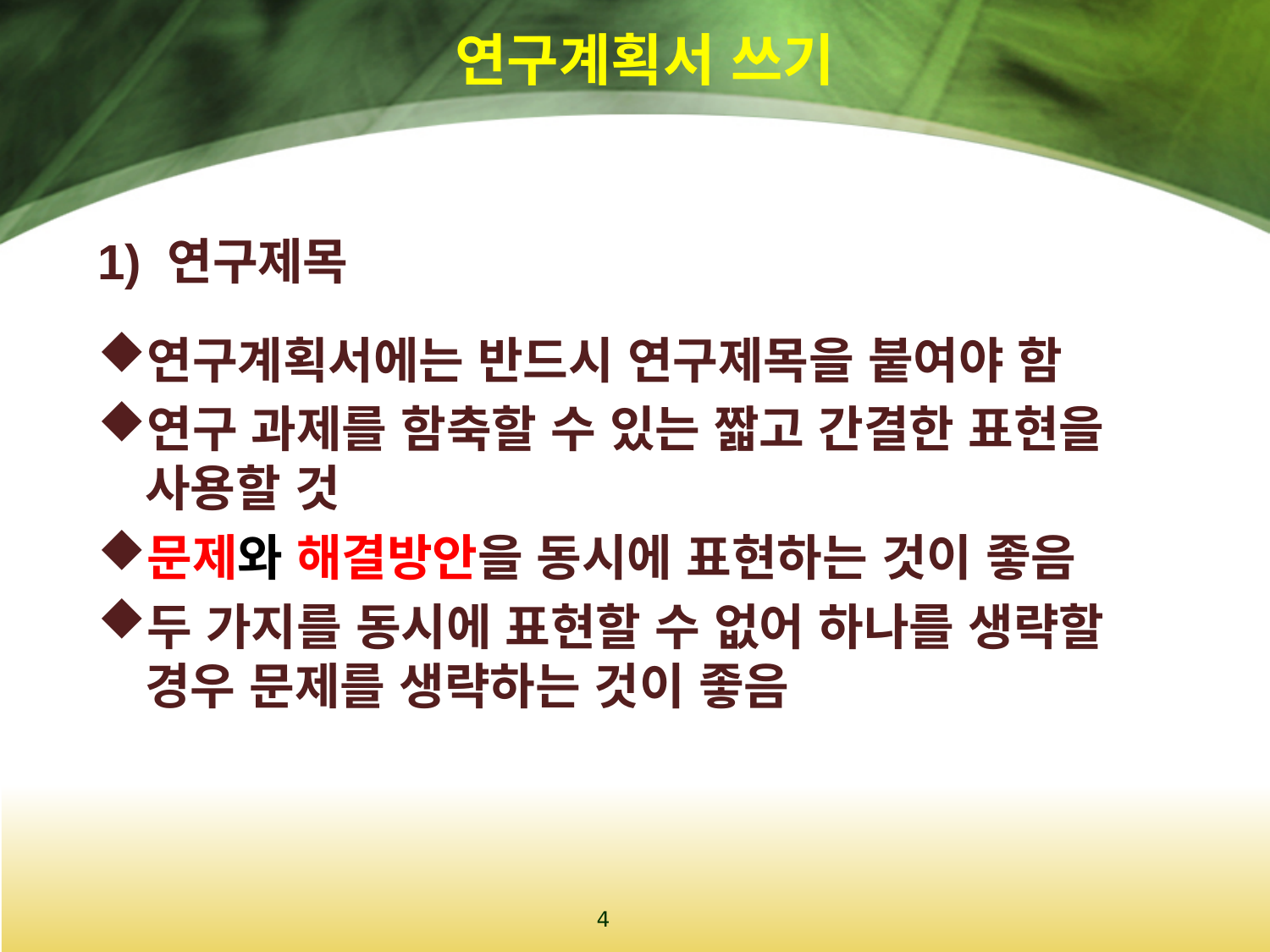

# 연구계획서 쓰기
1) 연구제목

연구계획서에는 반드시 연구제목을 붙여야 함
연구 과제를 함축할 수 있는 짧고 간결한 표현을 사용할 것
문제와 해결방안을 동시에 표현하는 것이 좋음
두 가지를 동시에 표현할 수 없어 하나를 생략할 경우 문제를 생략하는 것이 좋음

4